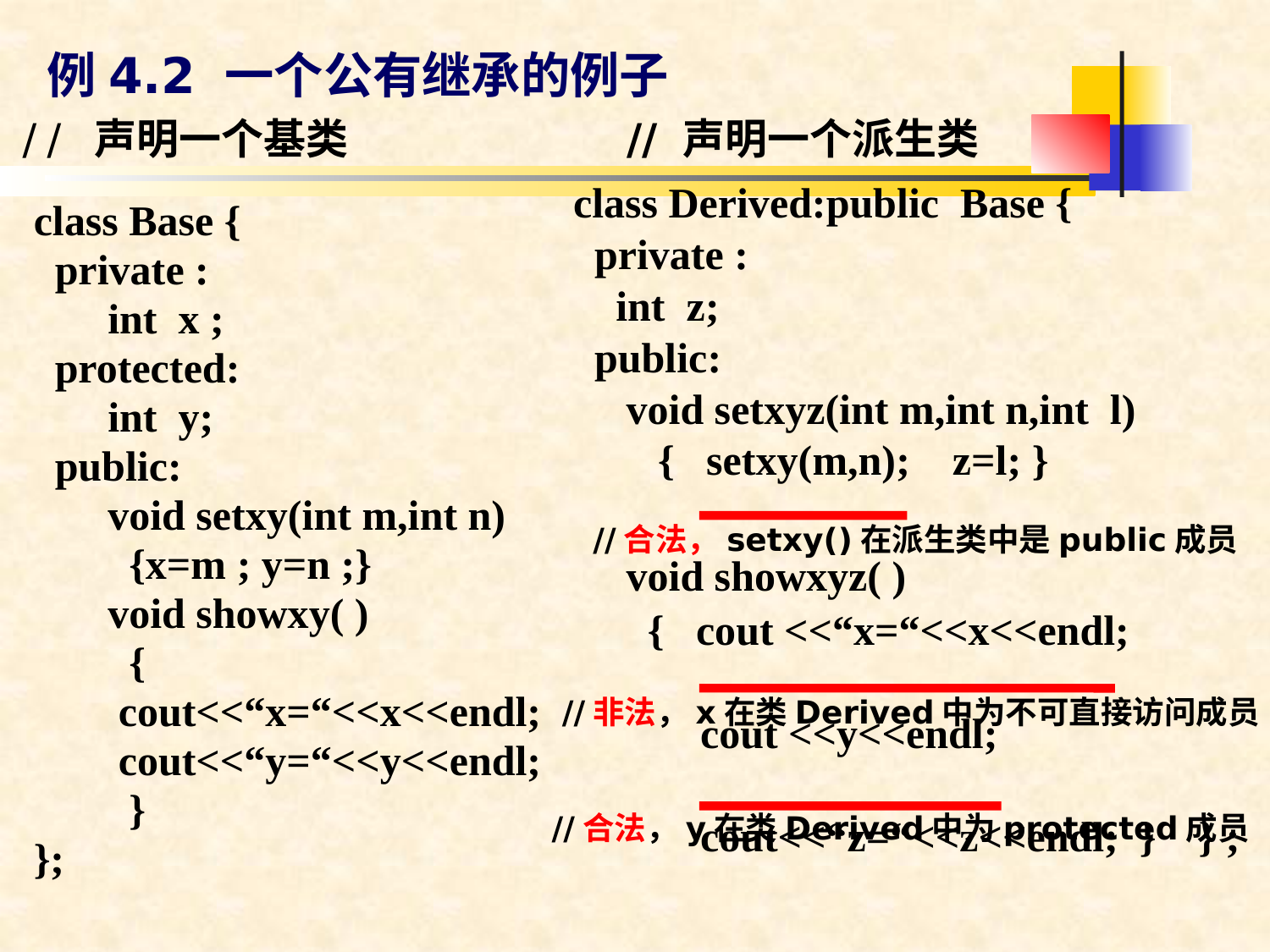

例4.2 一个公有继承的例子
// 声明一个派生类
// 声明一个基类
class Derived:public  Base {
  private :
    int  z;
  public:
     void setxyz(int m,int n,int  l)
        {   setxy(m,n);    z=l; }

     void showxyz( )
       {   cout <<“x=“<<x<<endl;

            cout <<y<<endl;

            cout<<“z=“<<z<<endl;  }    } ;
class Base {
  private :
       int  x ;
  protected:
       int  y;
  public:
       void setxy(int m,int n)
         {x=m ; y=n ;}
       void showxy( )
         {
        cout<<“x=“<<x<<endl;
        cout<<“y=“<<y<<endl;
         }
};

//合法，setxy()在派生类中是public成员

//非法，x在类Derived中为不可直接访问成员
//合法，y在类Derived中为protected成员